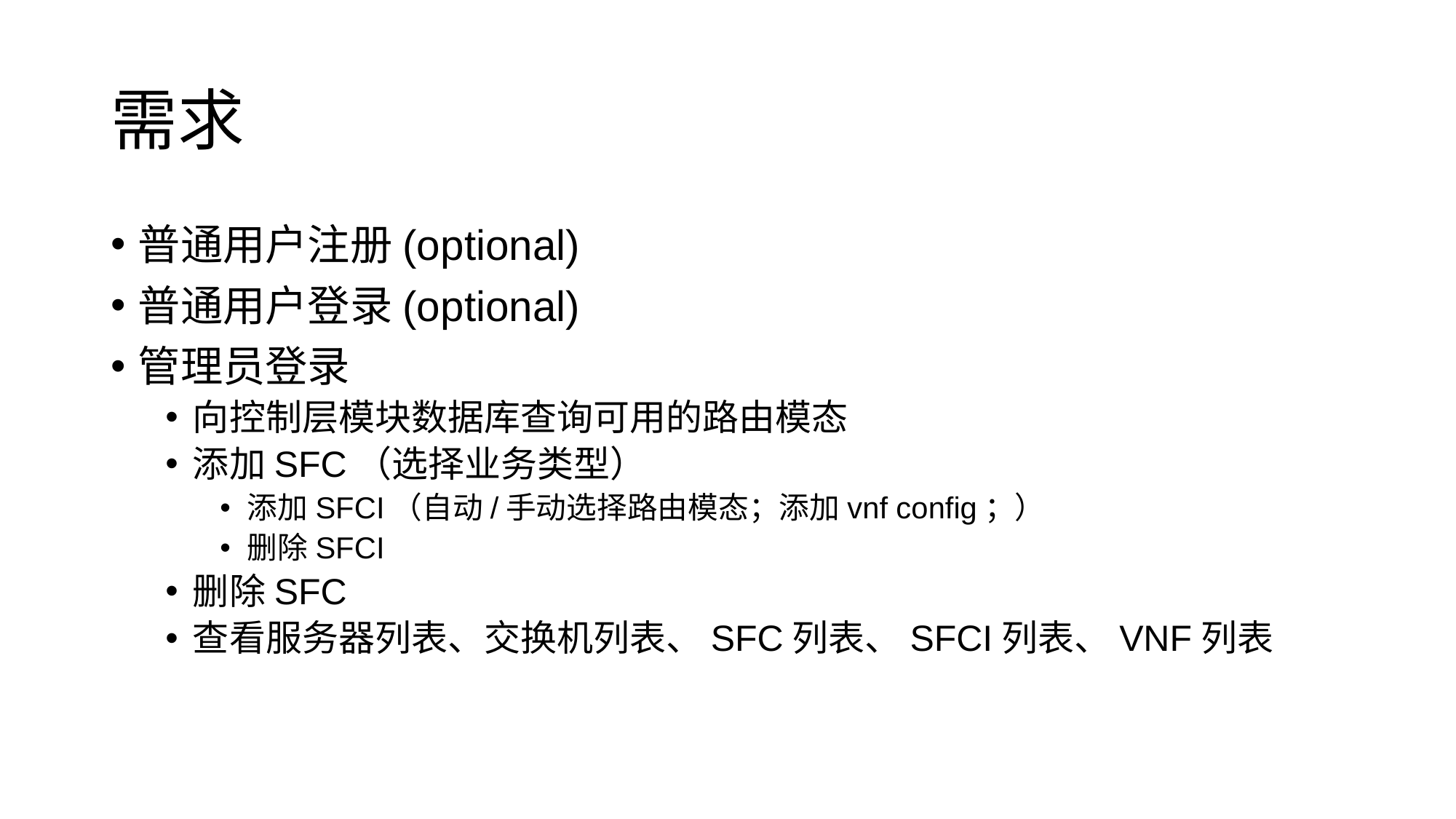

# 需求
普通用户注册(optional)
普通用户登录(optional)
管理员登录
向控制层模块数据库查询可用的路由模态
添加SFC（选择业务类型）
添加SFCI（自动/手动选择路由模态；添加vnf config；）
删除SFCI
删除SFC
查看服务器列表、交换机列表、SFC列表、SFCI列表、VNF列表